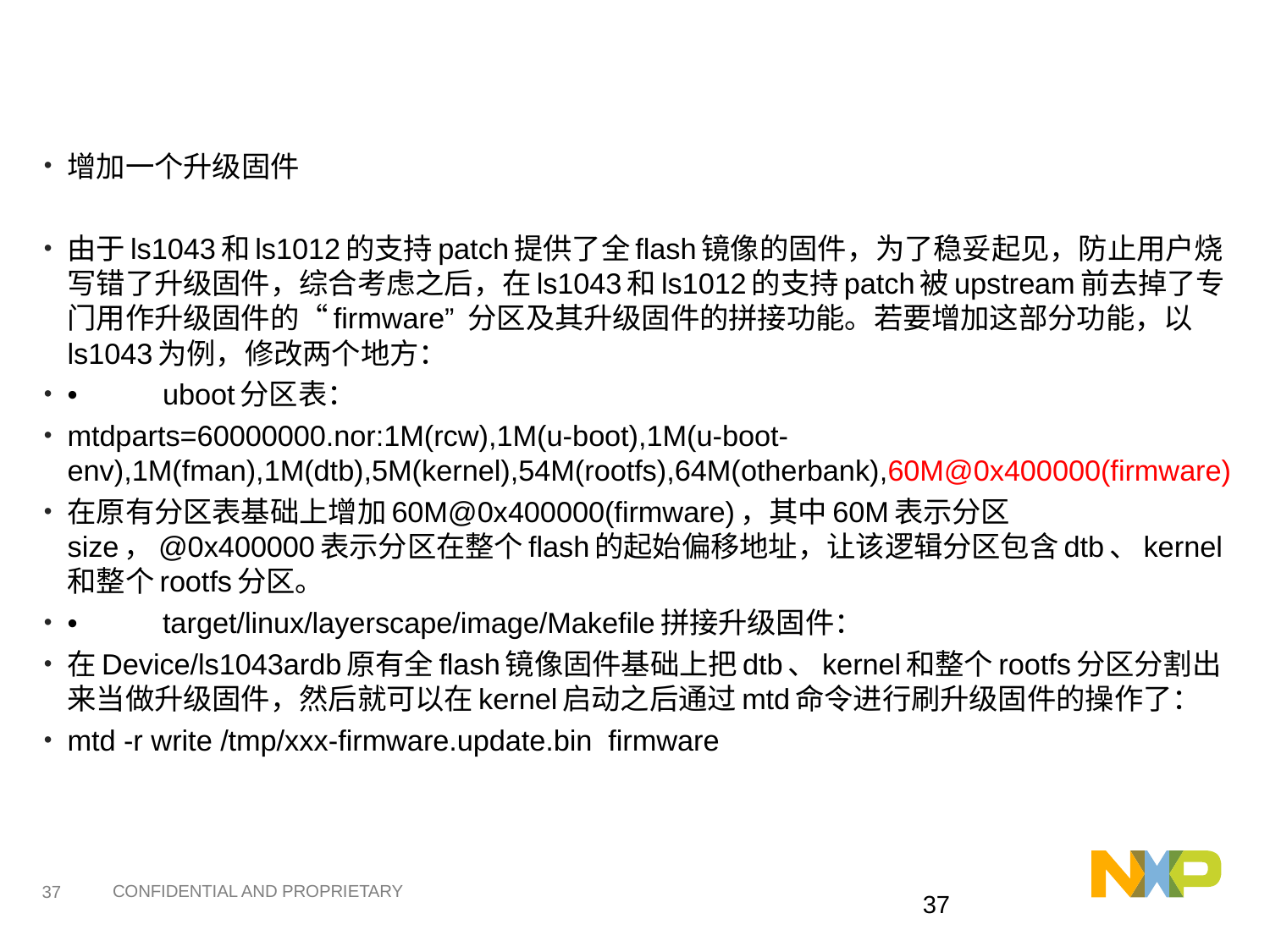

#
增加一个升级固件

由于ls1043和ls1012的支持patch提供了全flash镜像的固件，为了稳妥起见，防止用户烧写错了升级固件，综合考虑之后，在ls1043和ls1012的支持patch被upstream前去掉了专门用作升级固件的“firmware” 分区及其升级固件的拼接功能。若要增加这部分功能，以ls1043为例，修改两个地方：
•	uboot分区表：
mtdparts=60000000.nor:1M(rcw),1M(u-boot),1M(u-boot-env),1M(fman),1M(dtb),5M(kernel),54M(rootfs),64M(otherbank),60M@0x400000(firmware)
在原有分区表基础上增加60M@0x400000(firmware)，其中60M表示分区size，@0x400000表示分区在整个flash的起始偏移地址，让该逻辑分区包含dtb、kernel和整个rootfs分区。
•	target/linux/layerscape/image/Makefile拼接升级固件：
在Device/ls1043ardb原有全flash镜像固件基础上把dtb、kernel和整个rootfs分区分割出来当做升级固件，然后就可以在kernel启动之后通过mtd命令进行刷升级固件的操作了：
mtd -r write /tmp/xxx-firmware.update.bin  firmware
37